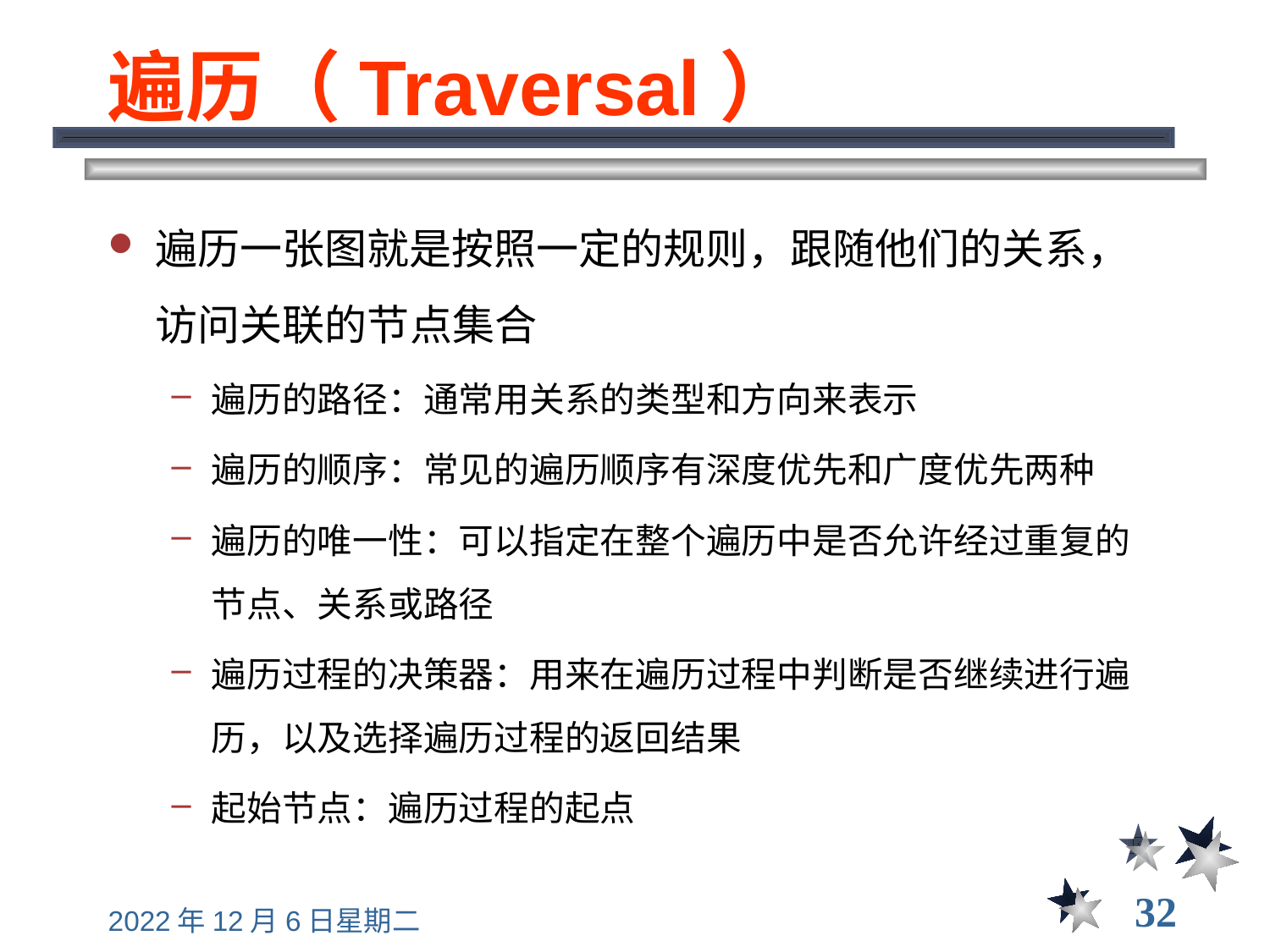

# 遍历（Traversal）
遍历一张图就是按照一定的规则，跟随他们的关系，访问关联的节点集合
遍历的路径：通常用关系的类型和方向来表示
遍历的顺序：常见的遍历顺序有深度优先和广度优先两种
遍历的唯一性：可以指定在整个遍历中是否允许经过重复的节点、关系或路径
遍历过程的决策器：用来在遍历过程中判断是否继续进行遍历，以及选择遍历过程的返回结果
起始节点：遍历过程的起点

32
2022年12月6日星期二
大数据管理----前言